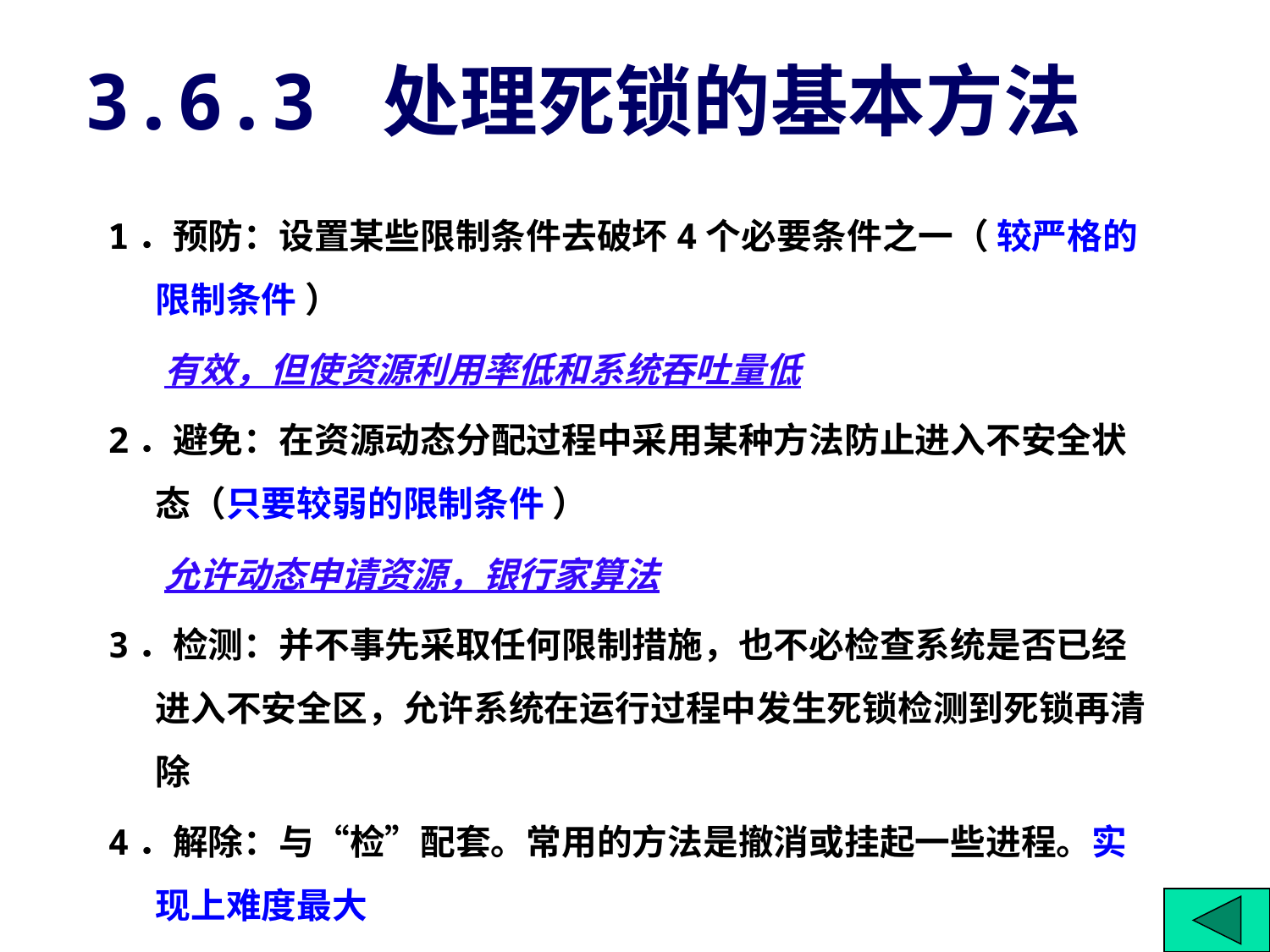

# 3.6.3 处理死锁的基本方法
1．预防：设置某些限制条件去破坏4个必要条件之一（ 较严格的限制条件 ）
      有效，但使资源利用率低和系统吞吐量低
2．避免：在资源动态分配过程中采用某种方法防止进入不安全状态（只要较弱的限制条件 ）
      允许动态申请资源，银行家算法
3．检测：并不事先采取任何限制措施，也不必检查系统是否已经进入不安全区，允许系统在运行过程中发生死锁检测到死锁再清除
4．解除：与“检”配套。常用的方法是撤消或挂起一些进程。实现上难度最大